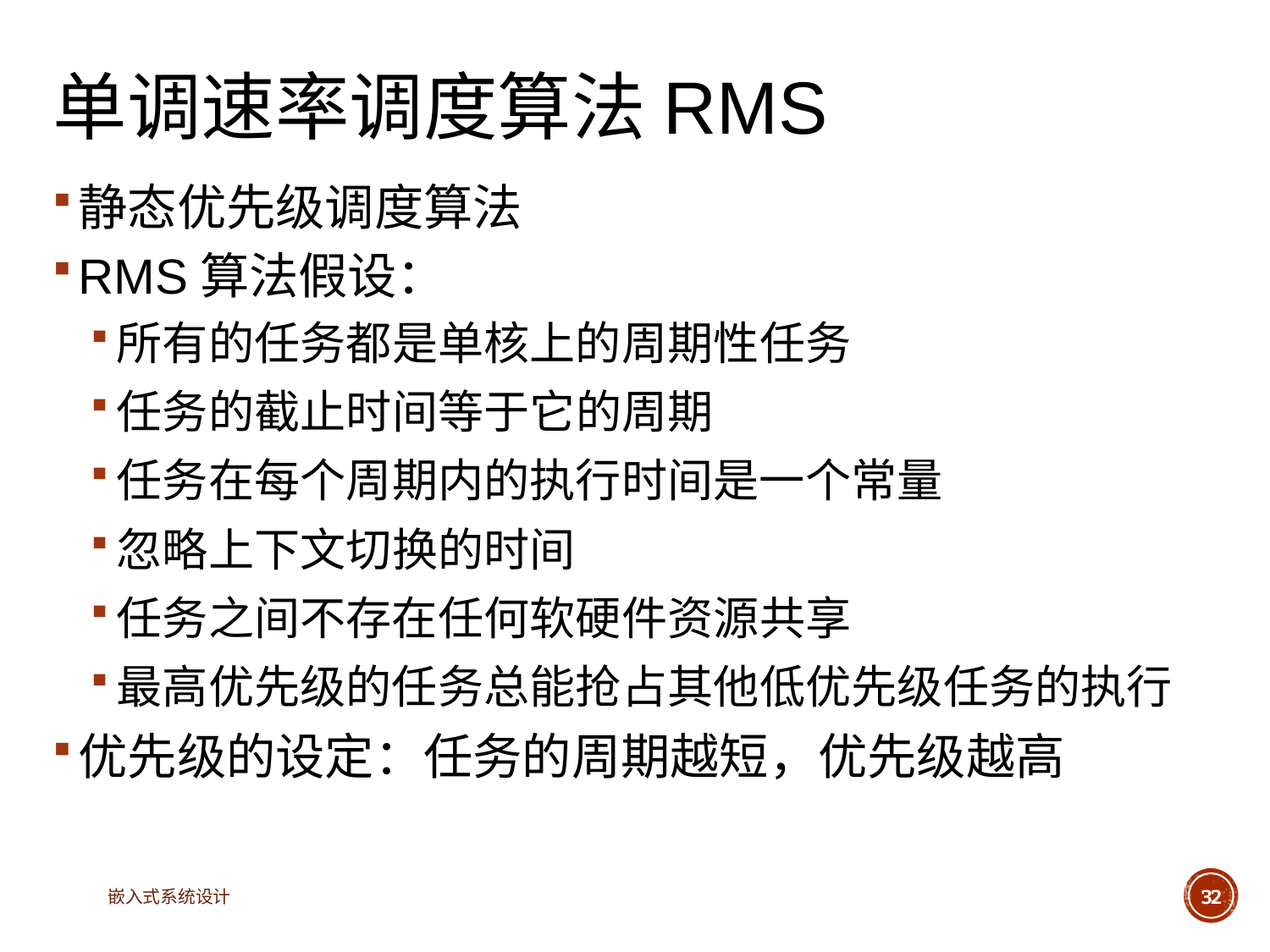

# 单调速率调度算法RMS
静态优先级调度算法
RMS算法假设：
所有的任务都是单核上的周期性任务
任务的截止时间等于它的周期
任务在每个周期内的执行时间是一个常量
忽略上下文切换的时间
任务之间不存在任何软硬件资源共享
最高优先级的任务总能抢占其他低优先级任务的执行
优先级的设定：任务的周期越短，优先级越高
嵌入式系统设计
32